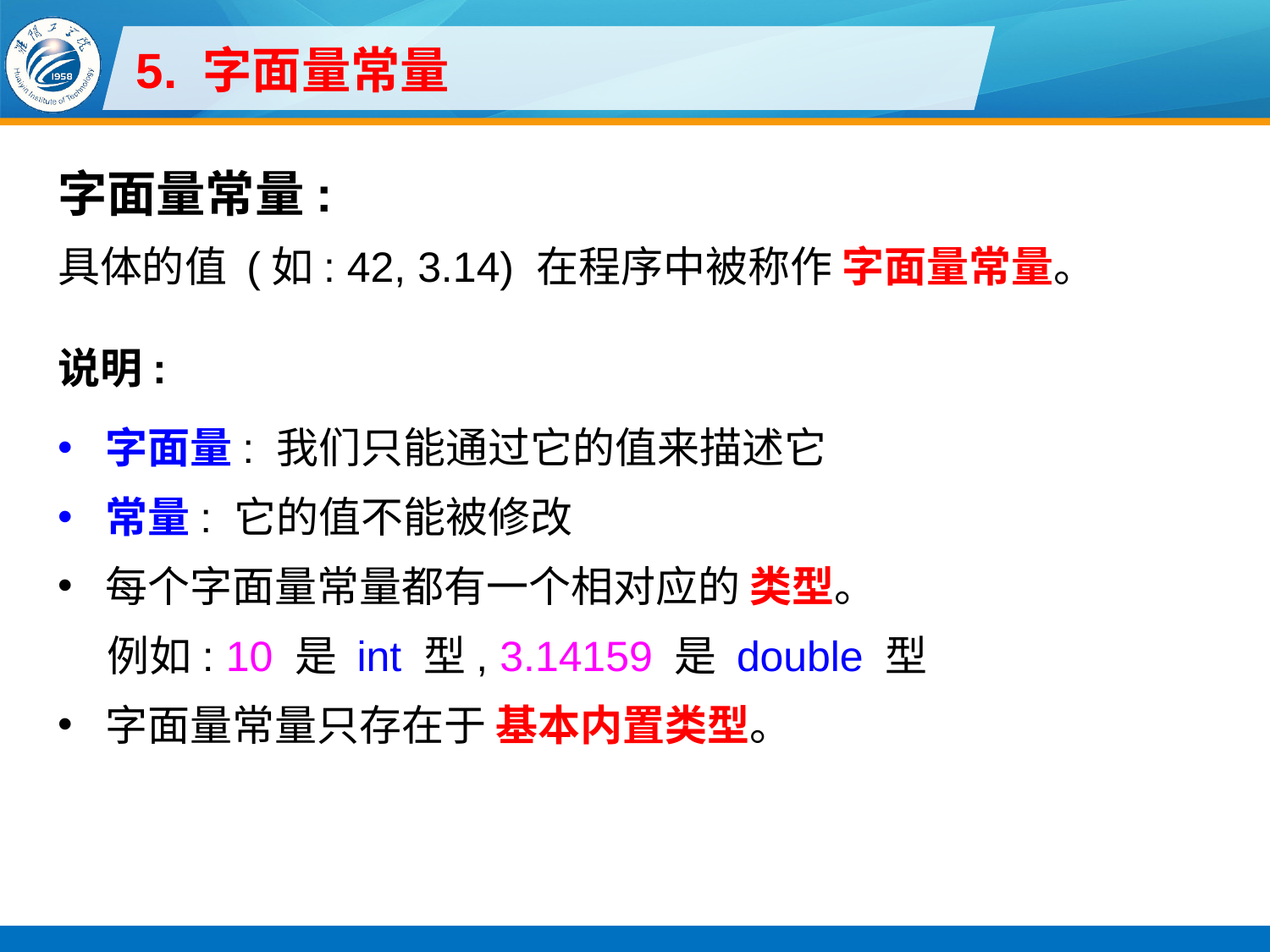

# 5. 字面量常量
字面量常量:
具体的值 (如: 42, 3.14) 在程序中被称作 字面量常量。
说明:
字面量: 我们只能通过它的值来描述它
常量: 它的值不能被修改
每个字面量常量都有一个相对应的 类型。
例如: 10 是 int 型, 3.14159 是 double 型
字面量常量只存在于 基本内置类型。